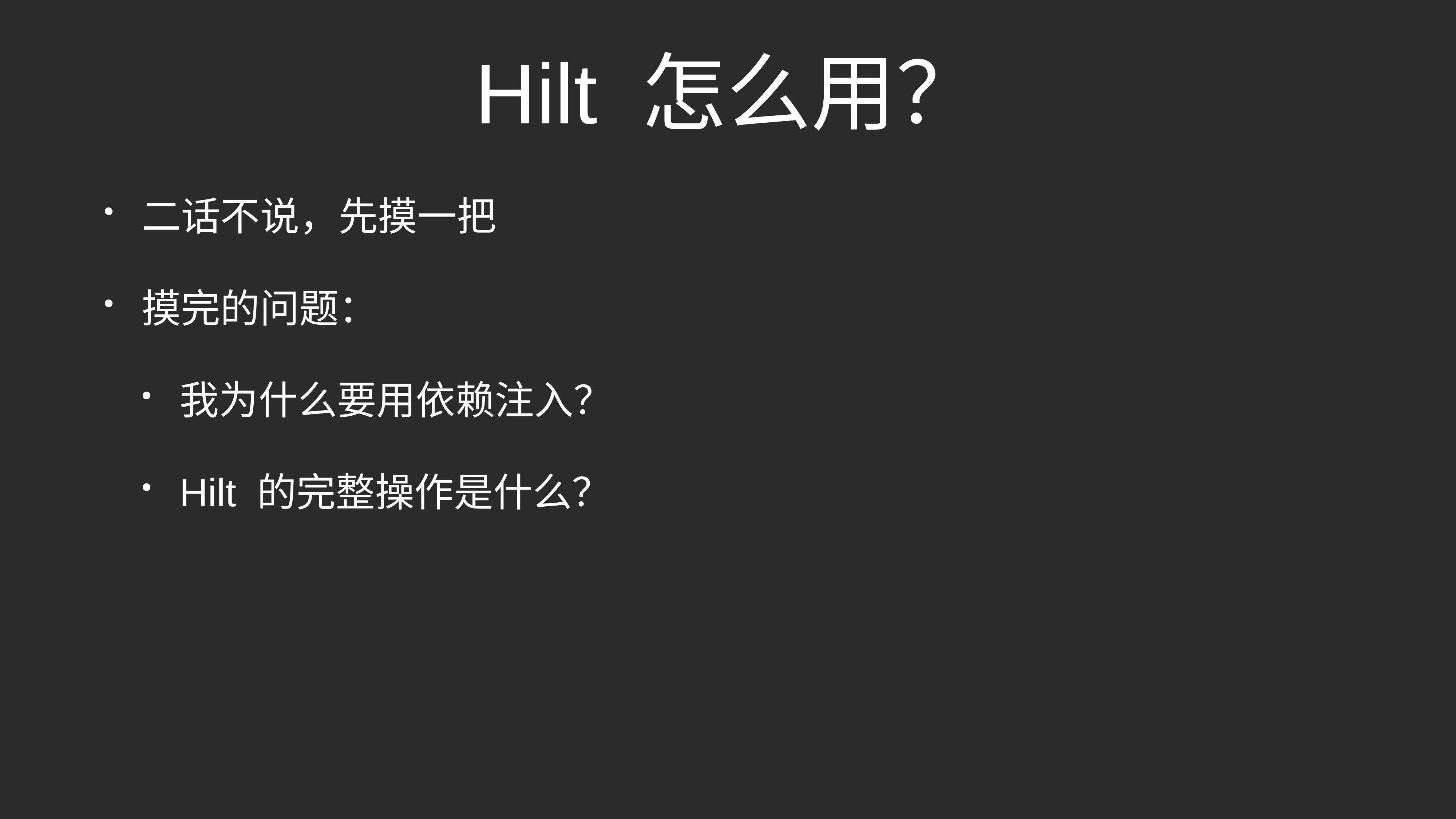

# Hilt 怎么用？
二话不说，先摸一把
摸完的问题：
我为什么要用依赖注入？
Hilt 的完整操作是什么？